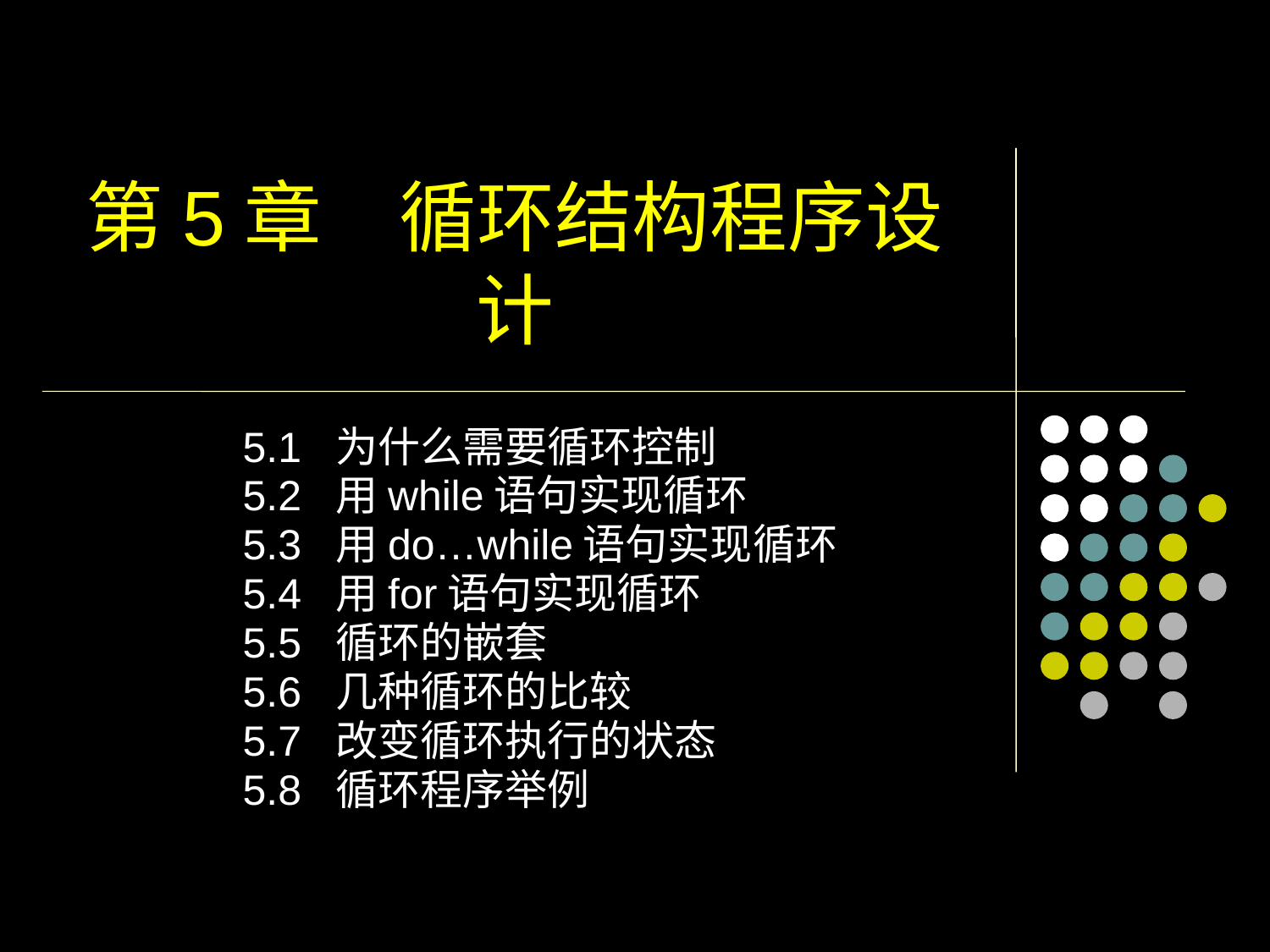

# 第5章　循环结构程序设计
5.1  为什么需要循环控制
5.2  用while语句实现循环
5.3  用do…while语句实现循环
5.4  用for语句实现循环
5.5  循环的嵌套
5.6  几种循环的比较
5.7  改变循环执行的状态
5.8  循环程序举例